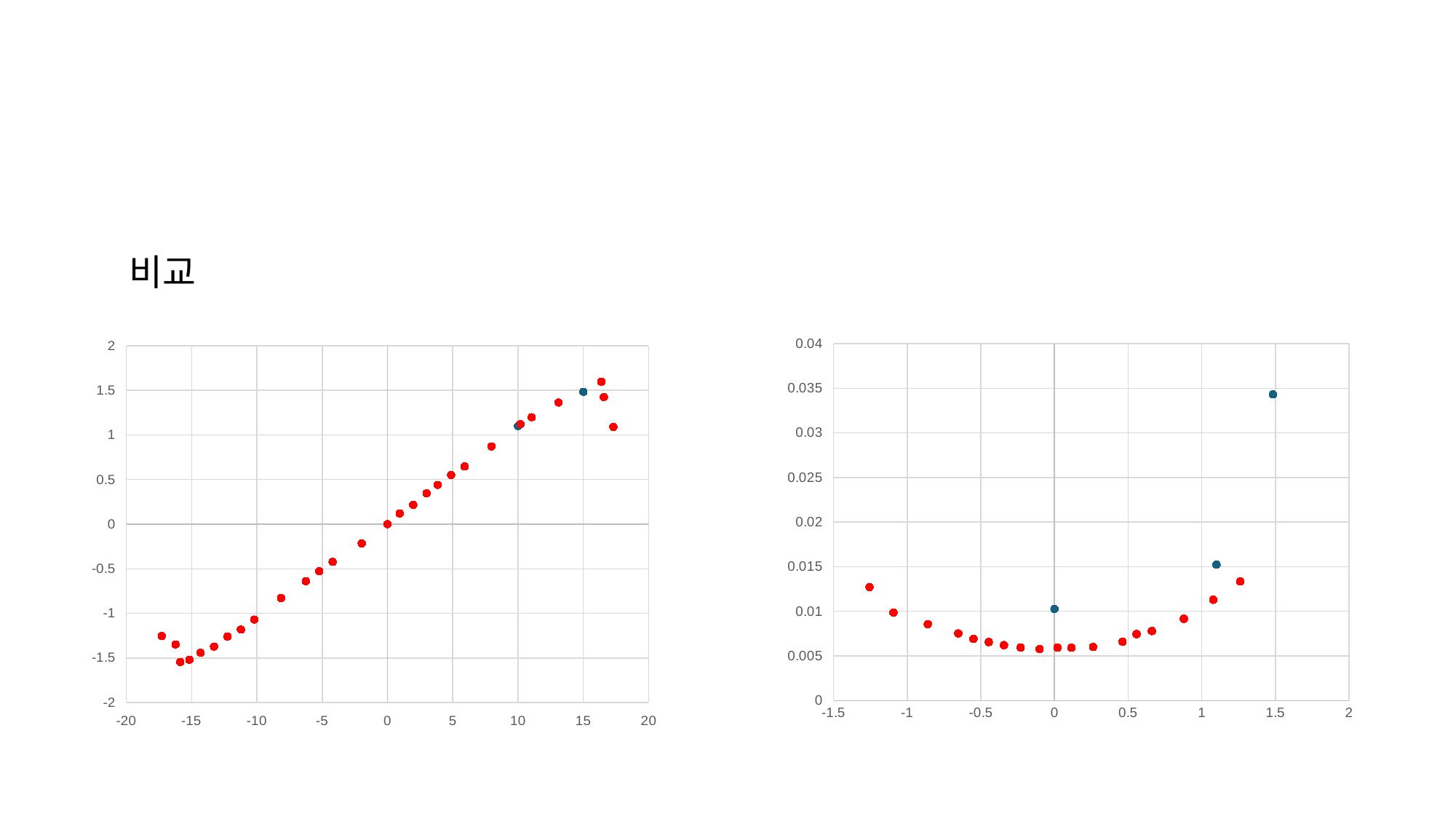

비교

### Chart

| Category | CL | cl |
|---|---|---|

### Chart

| Category | CD | cd |
|---|---|---|